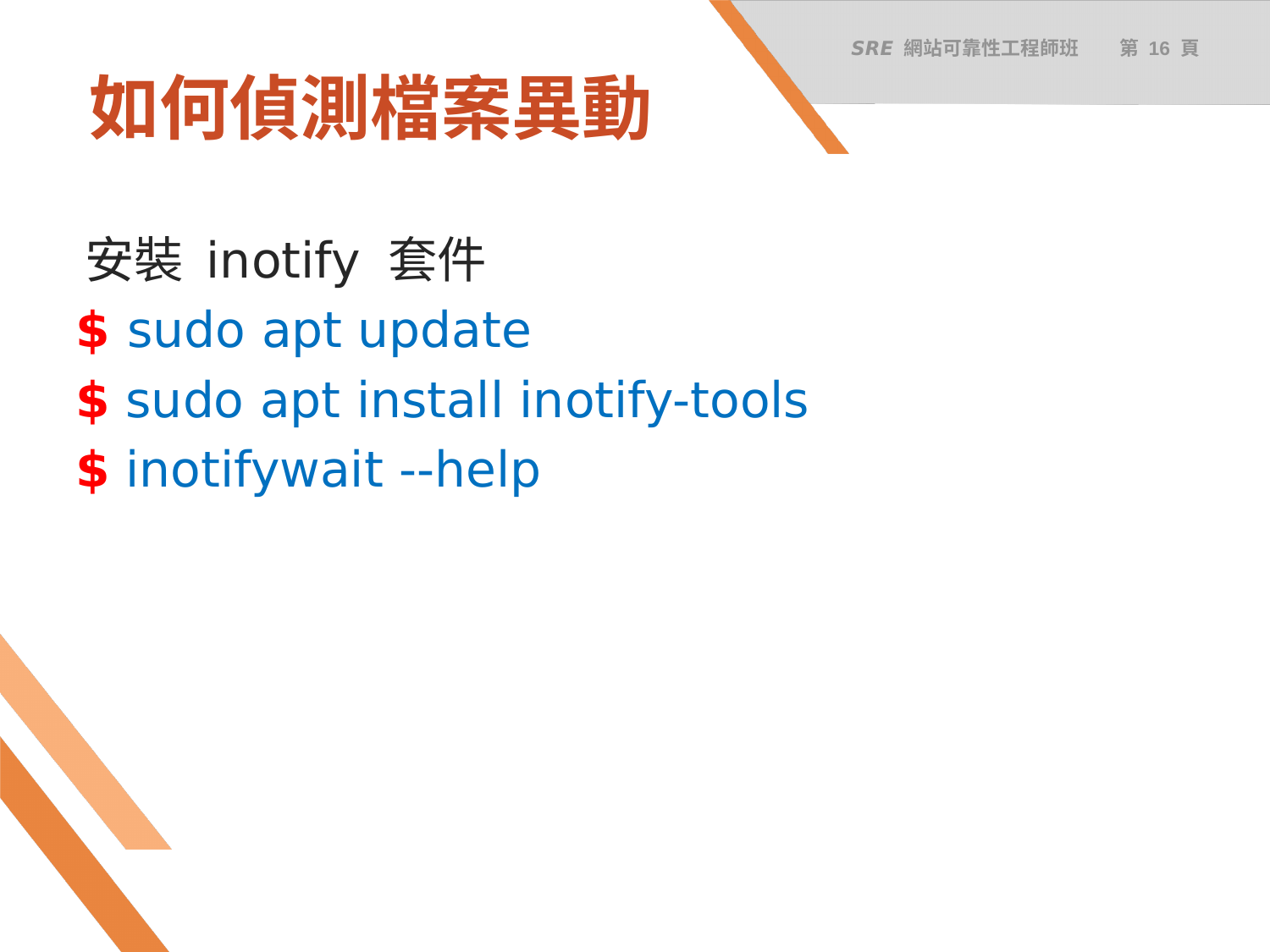

SRE 網站可靠性工程師班
第 16 頁
# 如何偵測檔案異動
安裝 inotify 套件
$ sudo apt update
$ sudo apt install inotify-tools
$ inotifywait --help